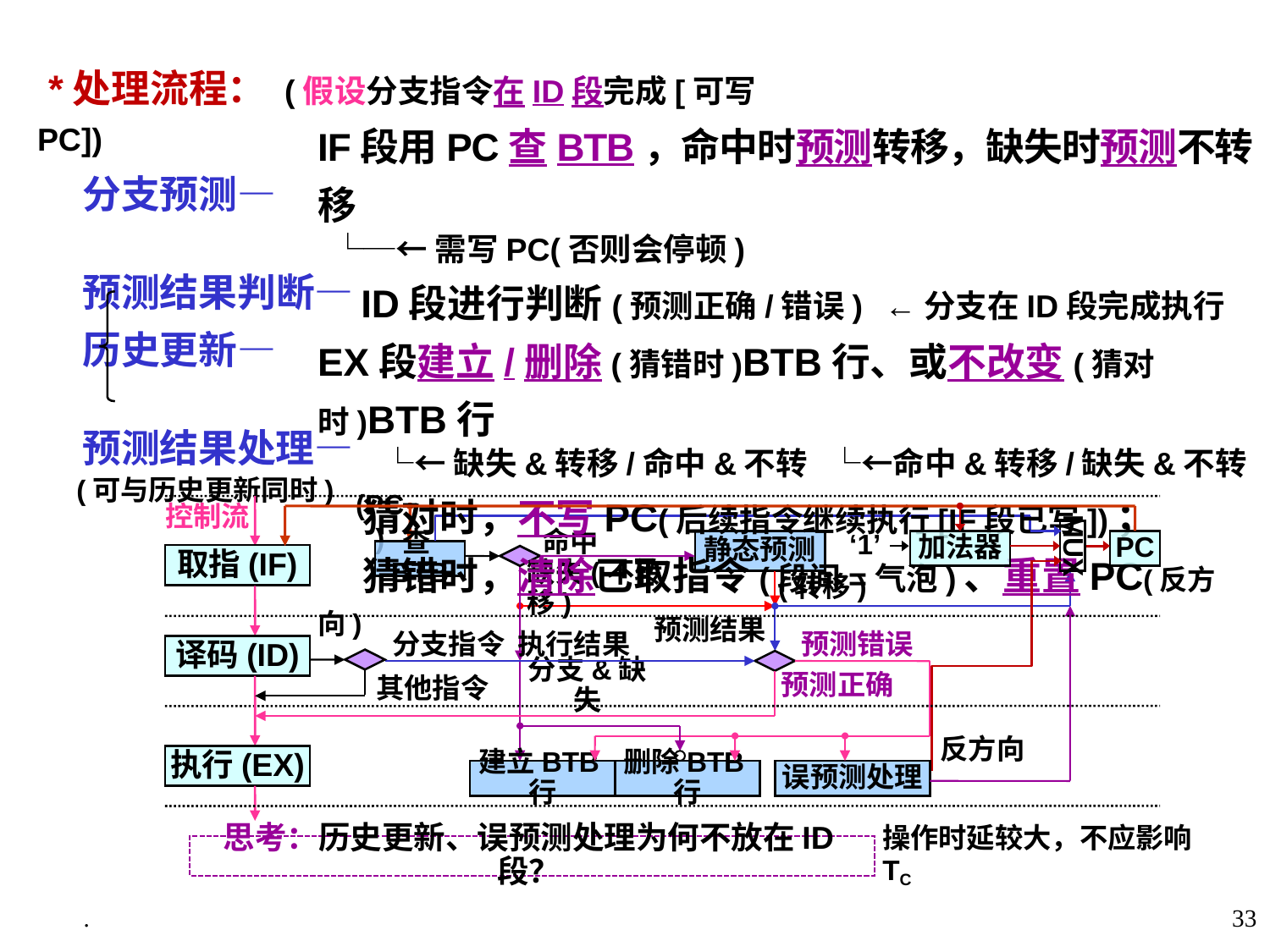

*处理流程： (假设分支指令在ID段完成[可写PC])
    分支预测—

    预测结果判断—
    历史更新—

    预测结果处理—
     (可与历史更新同时)
IF段用PC查BTB，命中时预测转移，缺失时预测不转移
  └─←需写PC(否则会停顿)
    ID段进行判断(预测正确/错误)  ←分支在ID段完成执行
EX段建立/删除(猜错时)BTB行、或不改变(猜对时)BTB行
         └←缺失&转移/命中&不转   └←命中&转移/缺失&不转
    猜对时，不写PC(后续指令继续执行[IF段已写])；
    猜错时，清除已取指令(段间=气泡)、重置PC(反方向)

控制流

MUX
‘1’
加法器
PC
取指(IF)

分支指令  执行结果
译码(ID)

其他指令

执行(EX)

(PC)

命中
静态预测
查BTB

(转移)
缺失(不转移)

预测结果

反方向
误预测处理
预测错误

分支&缺失
预测正确

建立BTB行
删除BTB行
思考：历史更新、误预测处理为何不放在ID段？
操作时延较大，不应影响TC
.
33